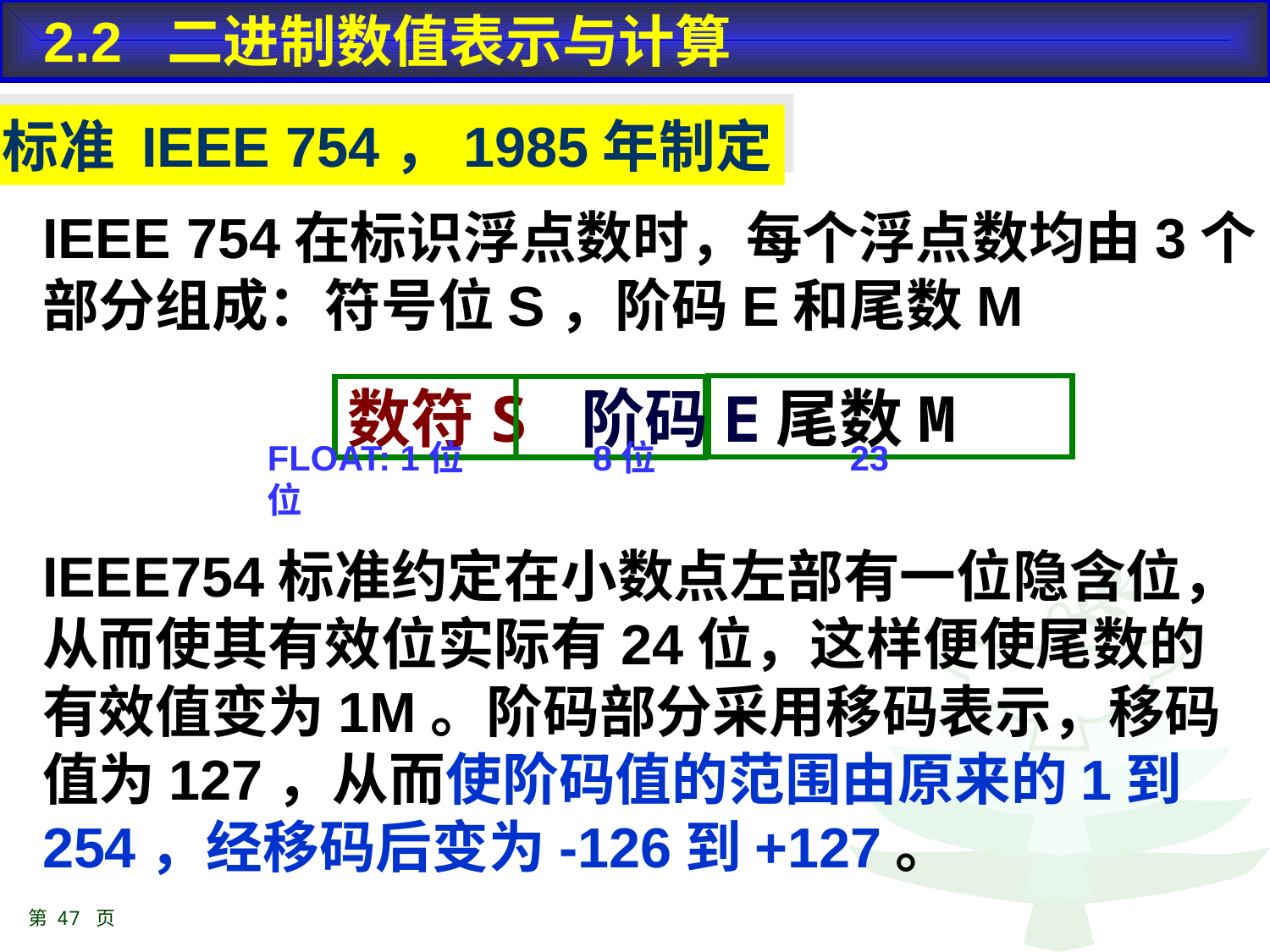

2.2  二进制数值表示与计算
标准 IEEE 754，1985年制定
IEEE 754在标识浮点数时，每个浮点数均由3个部分组成：符号位S，阶码E和尾数M

IEEE754标准约定在小数点左部有一位隐含位，从而使其有效位实际有24位，这样便使尾数的有效值变为1M。阶码部分采用移码表示，移码值为127，从而使阶码值的范围由原来的1到254，经移码后变为-126到+127。

   尾数M
数符S 阶码E
FLOAT: 1位               8位                       23位